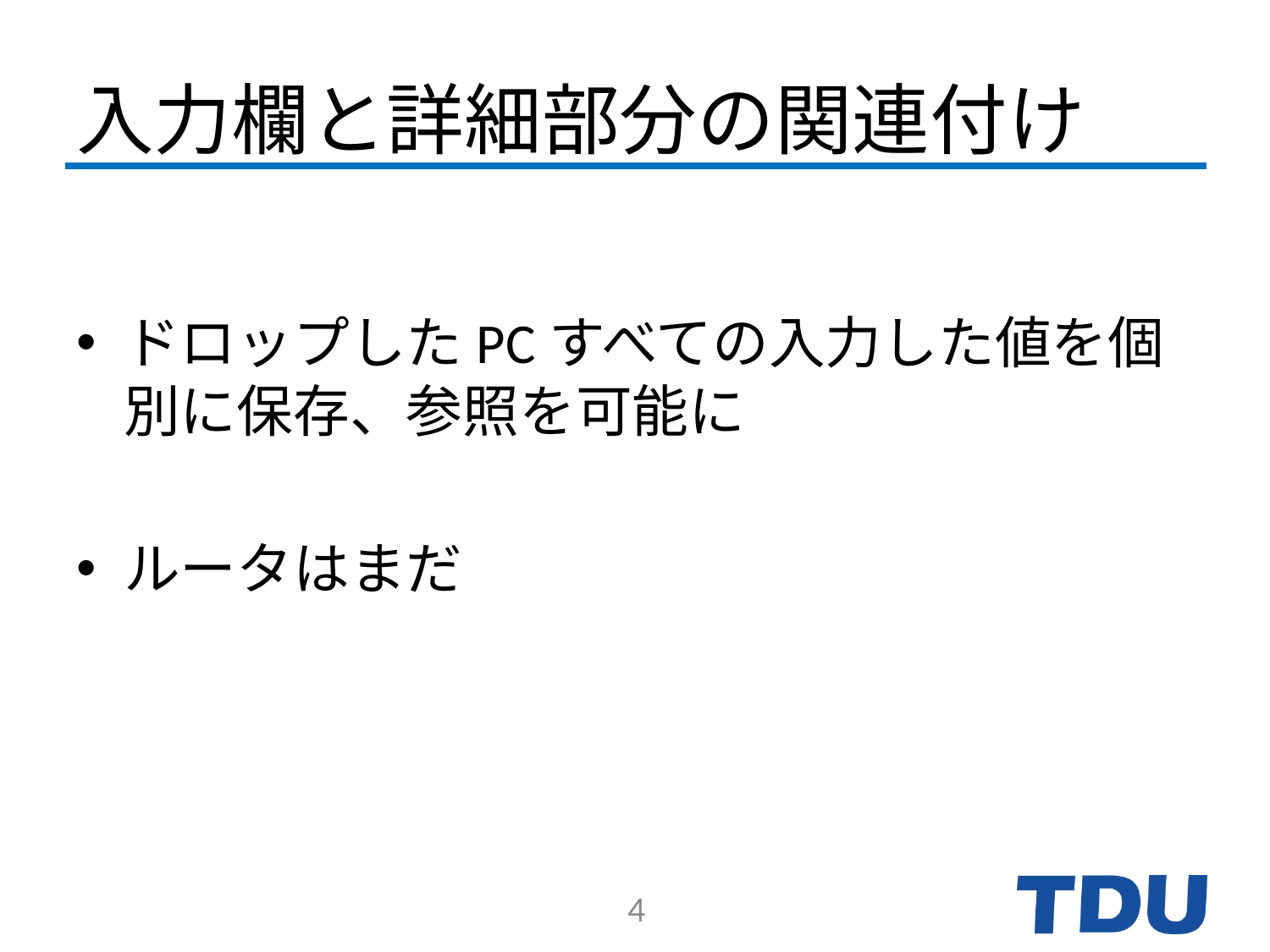

# 入力欄と詳細部分の関連付け

ドロップしたPCすべての入力した値を個別に保存、参照を可能に

ルータはまだ
4